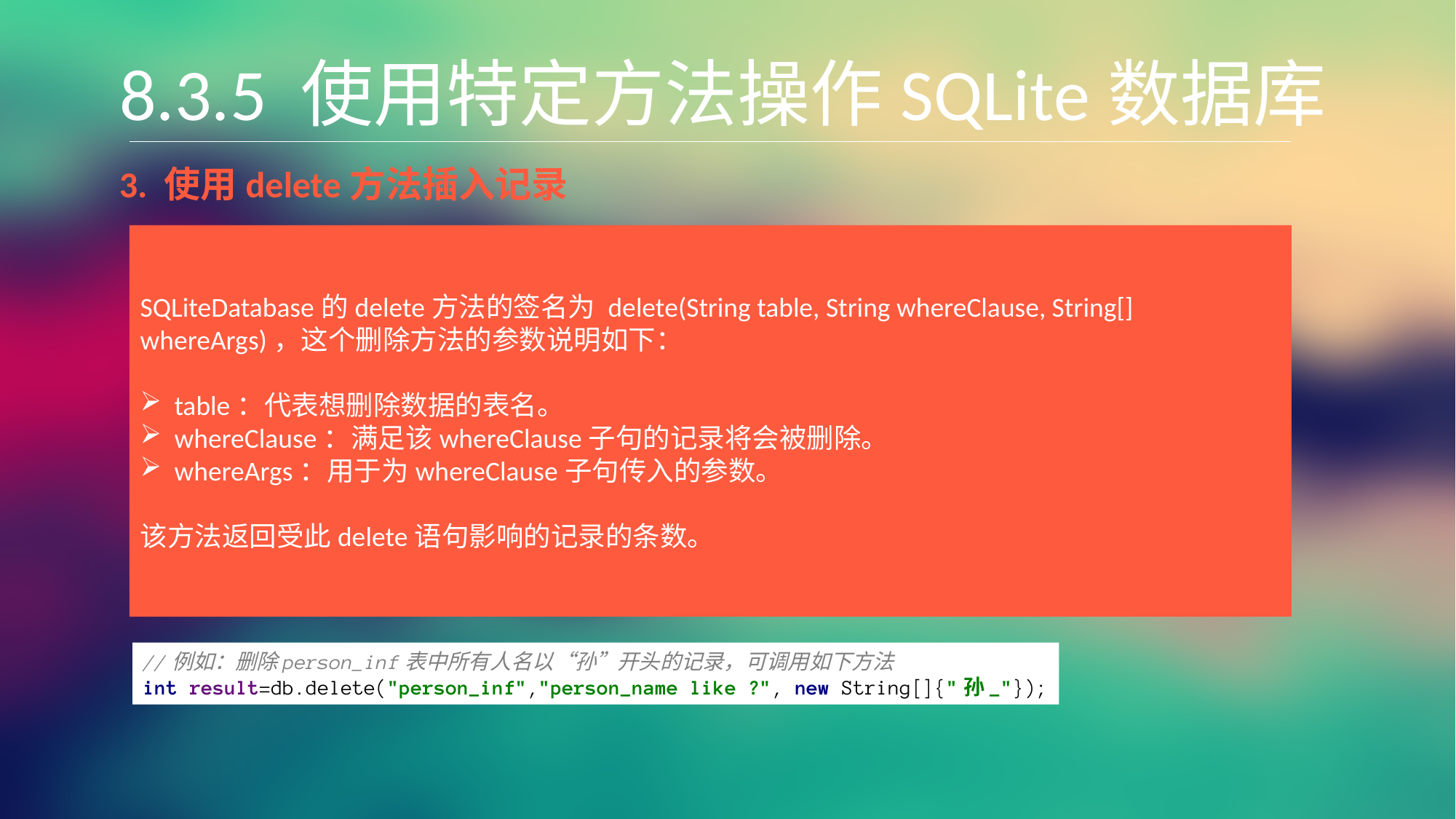

8.3.5 使用特定方法操作SQLite数据库
3. 使用delete方法插入记录
SQLiteDatabase的delete方法的签名为 delete(String table, String whereClause, String[] whereArgs)，这个删除方法的参数说明如下：

table：代表想删除数据的表名。
whereClause：满足该whereClause子句的记录将会被删除。
whereArgs：用于为whereClause子句传入的参数。

该方法返回受此delete语句影响的记录的条数。
//例如：删除person_inf表中所有人名以“孙”开头的记录，可调用如下方法
int result=db.delete("person_inf","person_name like ?", new String[]{"孙_"});